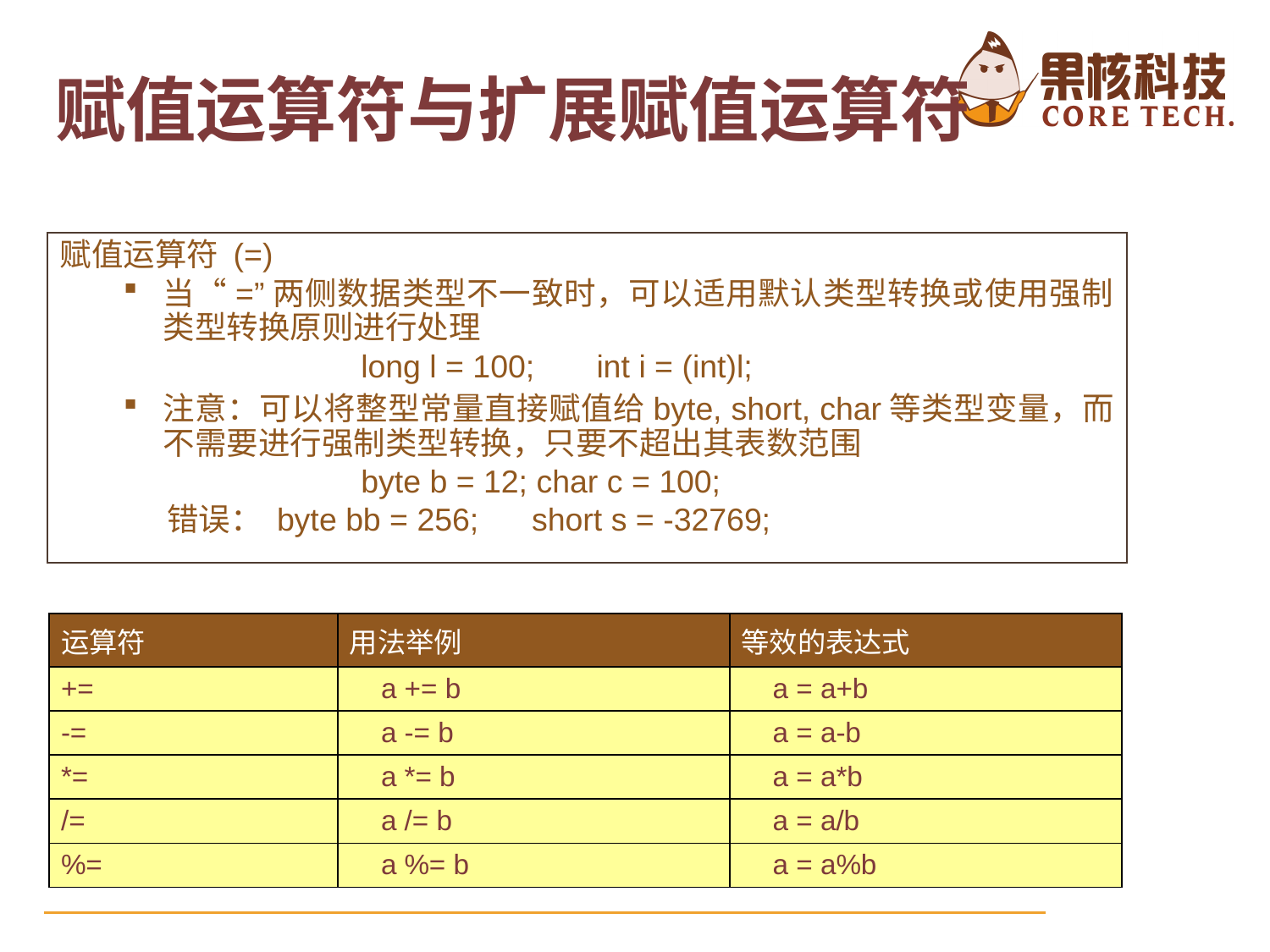

# 赋值运算符与扩展赋值运算符
赋值运算符 (=)
当“=”两侧数据类型不一致时，可以适用默认类型转换或使用强制类型转换原则进行处理
		        long l = 100;       int i = (int)l;
注意：可以将整型常量直接赋值给byte, short, char等类型变量，而不需要进行强制类型转换，只要不超出其表数范围
		        byte b = 12; char c = 100;
     错误： byte bb = 256;      short s = -32769;
| 运算符 | 用法举例 | 等效的表达式 |
| --- | --- | --- |
| += | a += b | a = a+b |
| -= | a -= b | a = a-b |
| \*= | a \*= b | a = a\*b |
| /= | a /= b | a = a/b |
| %= | a %= b | a = a%b |